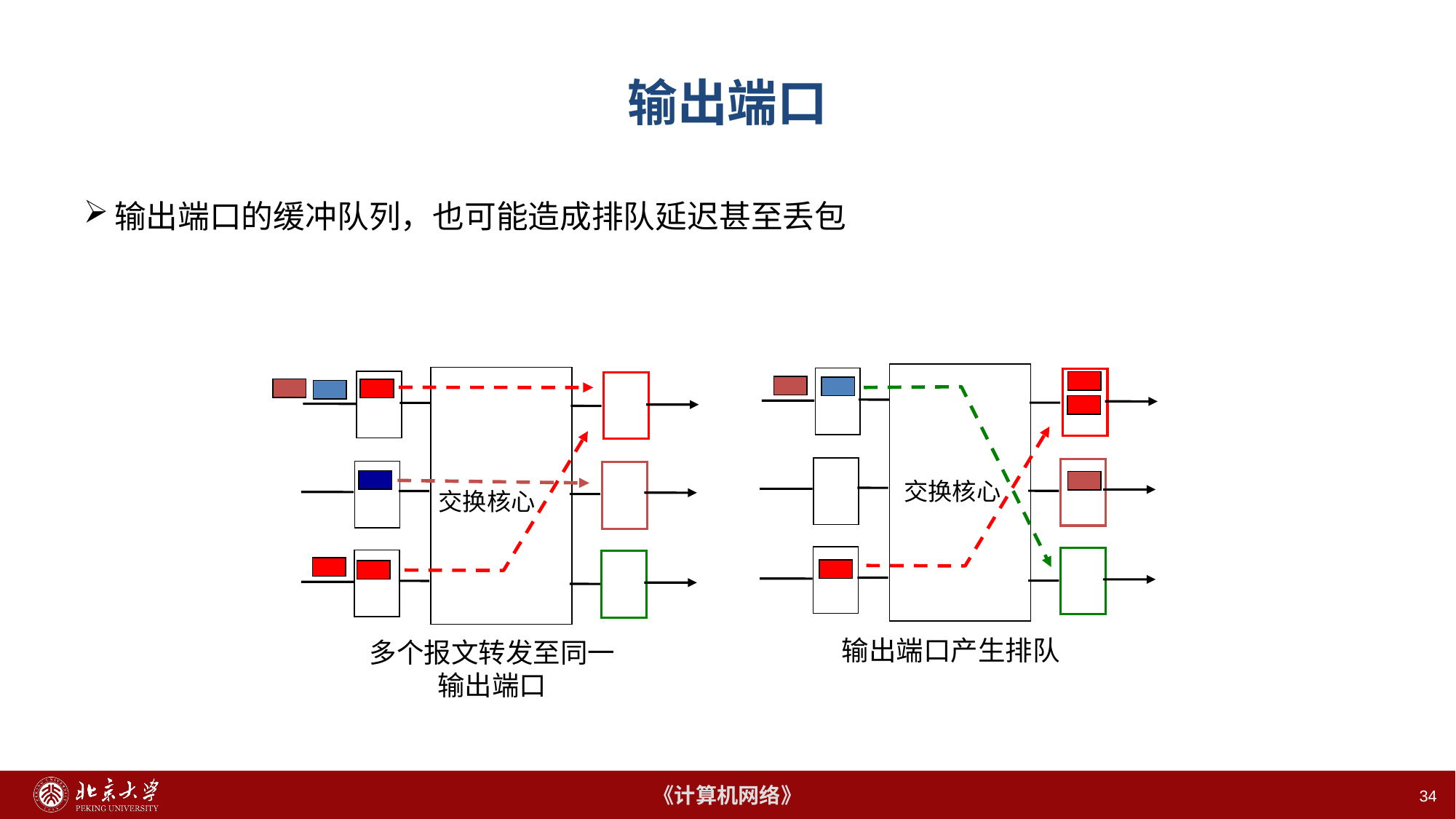

# 输出端口
输出端口的缓冲队列，也可能造成排队延迟甚至丢包

交换核心

交换核心

输出端口产生排队
多个报文转发至同一输出端口
34